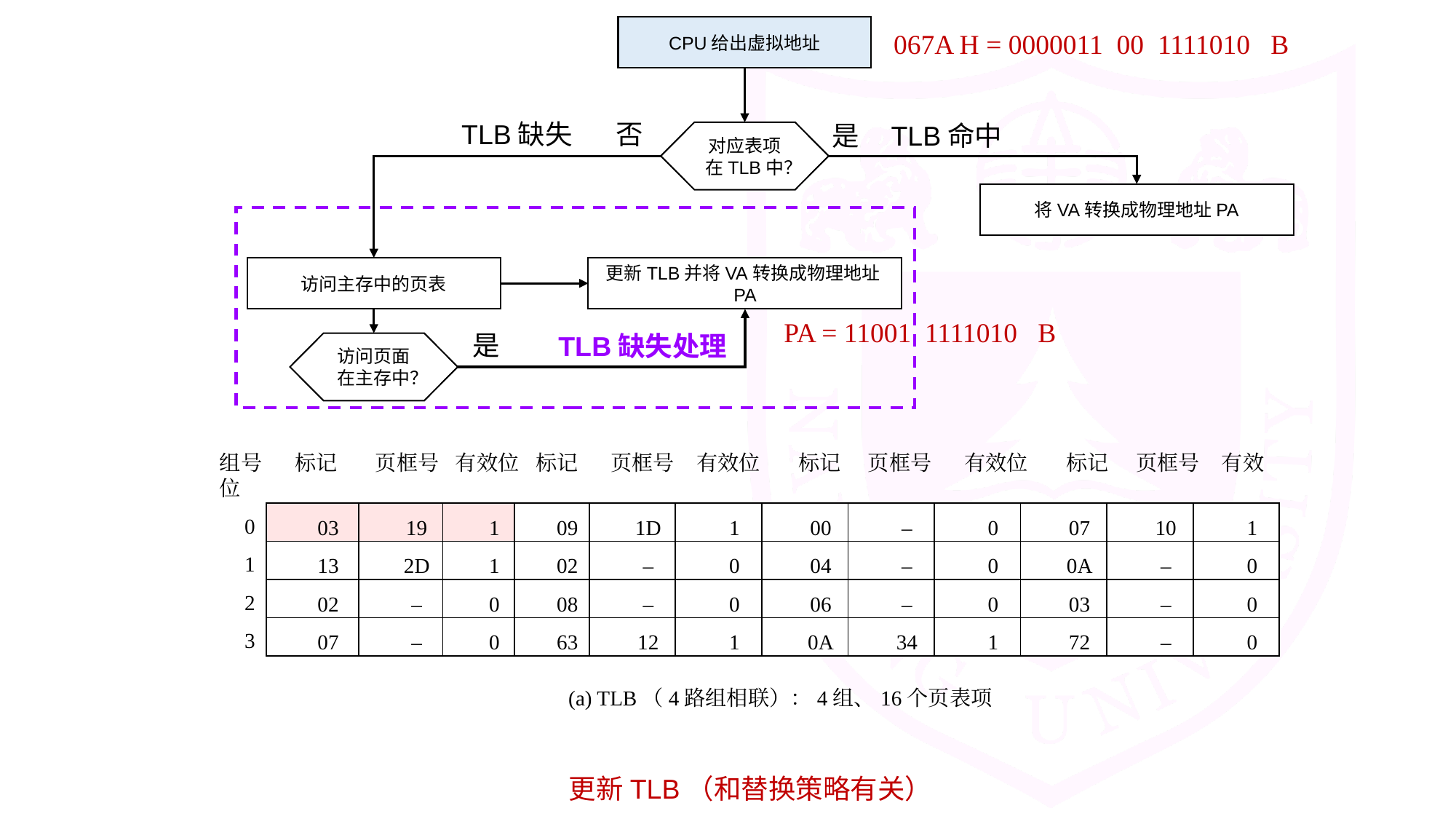

CPU给出虚拟地址
067A H = 0000011  00  1111010   B
TLB缺失       否
是    TLB命中
对应表项在TLB中？
将VA转换成物理地址PA

访问主存中的页表
更新TLB并将VA转换成物理地址PA
PA = 11001  1111010   B
是
TLB缺失处理
访问页面在主存中？
组号      标记       页框号   有效位   标记      页框号    有效位       标记     页框号      有效位       标记     页框号    有效位
| 0 | 03 | 19 | 1 | 09 | 1D | 1 | 00 | – | 0 | 07 | 10 | 1 |
| --- | --- | --- | --- | --- | --- | --- | --- | --- | --- | --- | --- | --- |
| 1 | 13 | 2D | 1 | 02 | – | 0 | 04 | – | 0 | 0A | – | 0 |
| 2 | 02 | – | 0 | 08 | – | 0 | 06 | – | 0 | 03 | – | 0 |
| 3 | 07 | – | 0 | 63 | 12 | 1 | 0A | 34 | 1 | 72 | – | 0 |
(a) TLB（4路组相联）：4组、16个页表项
更新TLB（和替换策略有关）